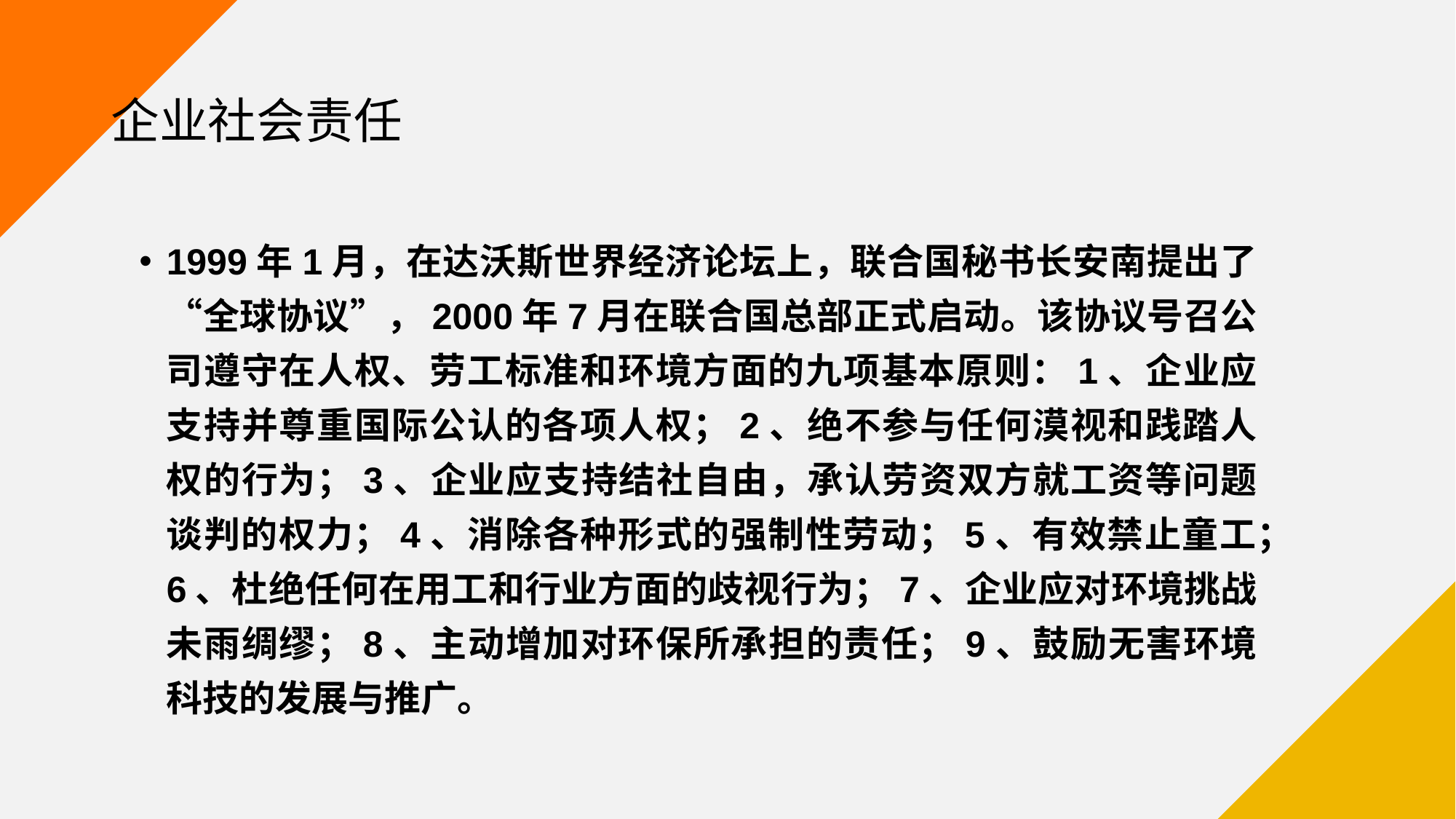

# 企业社会责任
1999年1月，在达沃斯世界经济论坛上，联合国秘书长安南提出了“全球协议”，2000年7月在联合国总部正式启动。该协议号召公司遵守在人权、劳工标准和环境方面的九项基本原则：1、企业应支持并尊重国际公认的各项人权；2、绝不参与任何漠视和践踏人权的行为；3、企业应支持结社自由，承认劳资双方就工资等问题谈判的权力；4、消除各种形式的强制性劳动；5、有效禁止童工；6、杜绝任何在用工和行业方面的歧视行为；7、企业应对环境挑战未雨绸缪；8、主动增加对环保所承担的责任；9、鼓励无害环境科技的发展与推广。